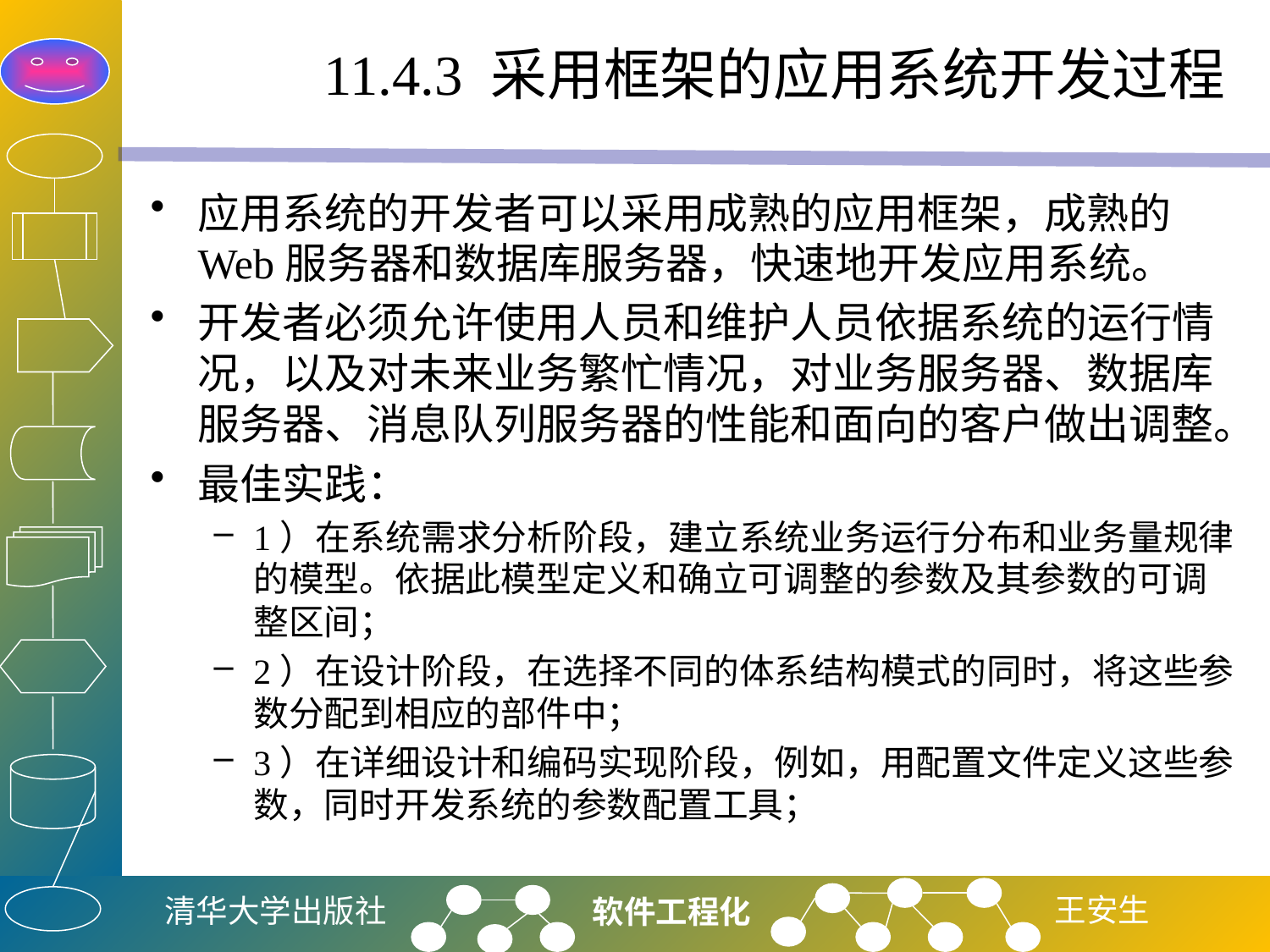

# 11.4.3 采用框架的应用系统开发过程
应用系统的开发者可以采用成熟的应用框架，成熟的Web服务器和数据库服务器，快速地开发应用系统。
开发者必须允许使用人员和维护人员依据系统的运行情况，以及对未来业务繁忙情况，对业务服务器、数据库服务器、消息队列服务器的性能和面向的客户做出调整。
最佳实践：
1）在系统需求分析阶段，建立系统业务运行分布和业务量规律的模型。依据此模型定义和确立可调整的参数及其参数的可调整区间；
2）在设计阶段，在选择不同的体系结构模式的同时，将这些参数分配到相应的部件中；
3）在详细设计和编码实现阶段，例如，用配置文件定义这些参数，同时开发系统的参数配置工具；